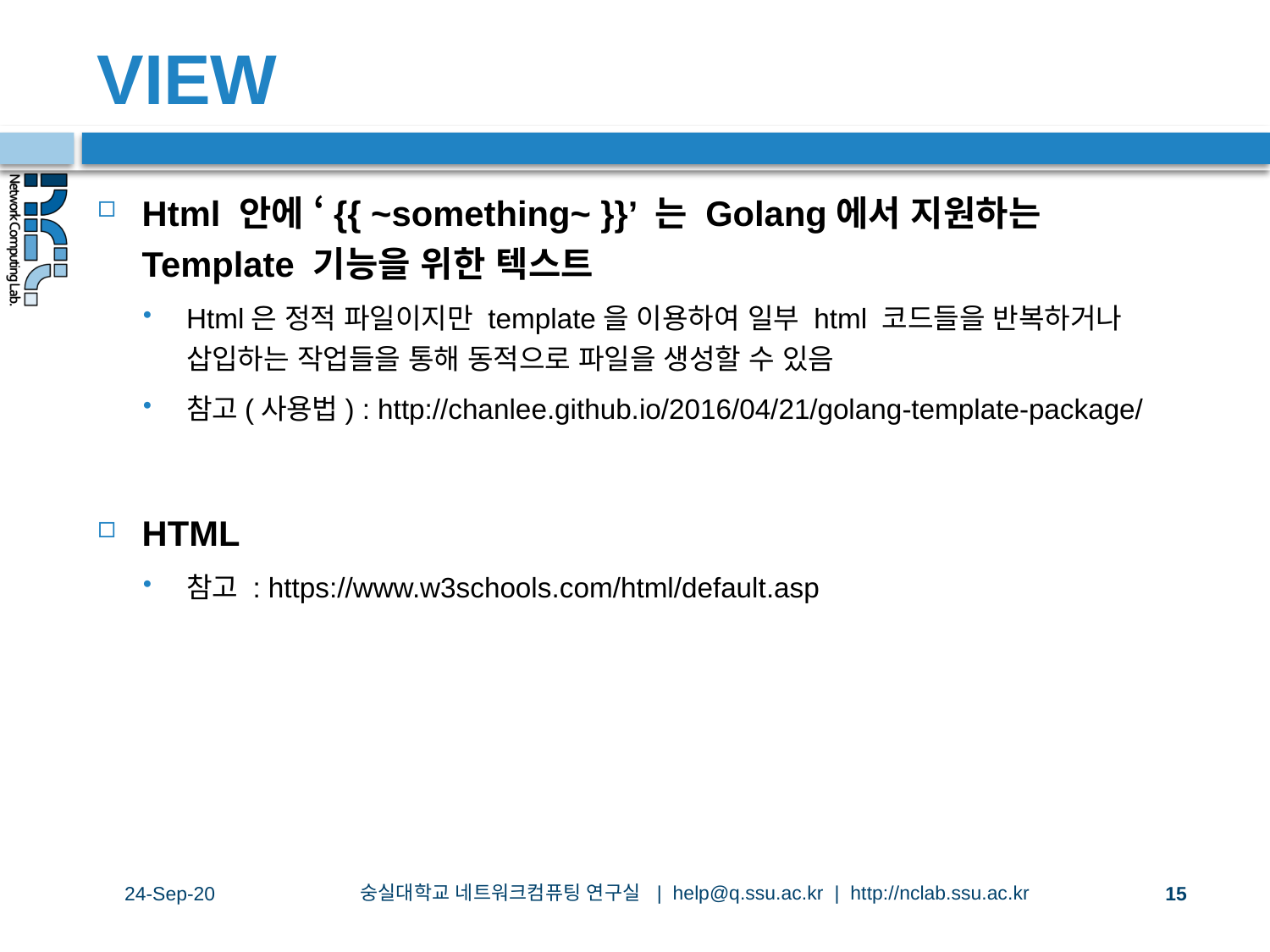

# VIEW
Html 안에 ‘{{ ~something~ }}’ 는 Golang에서 지원하는 Template 기능을 위한 텍스트
Html은 정적 파일이지만 template을 이용하여 일부 html 코드들을 반복하거나 삽입하는 작업들을 통해 동적으로 파일을 생성할 수 있음
참고(사용법) : http://chanlee.github.io/2016/04/21/golang-template-package/

HTML
참고 : https://www.w3schools.com/html/default.asp
숭실대학교 네트워크컴퓨팅 연구실  |  help@q.ssu.ac.kr  |  http://nclab.ssu.ac.kr
24-Sep-20
15